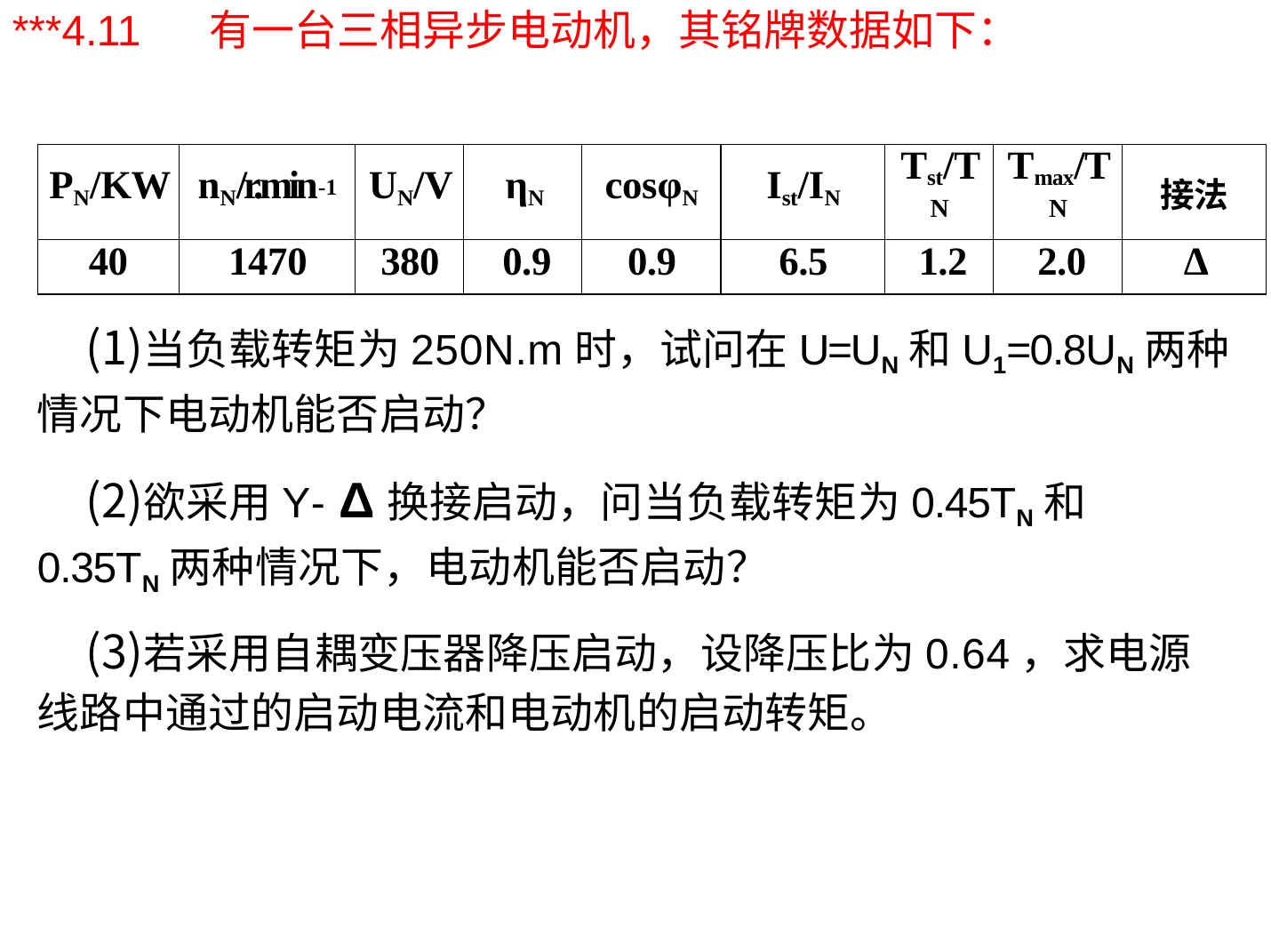

***4.11
有一台三相异步电动机，其铭牌数据如下：
| PN/KW | nN/r.min-1 | UN/V | ηN | cosφN | Ist/IN | Tst/T N | Tmax/T N | 接法 |
| --- | --- | --- | --- | --- | --- | --- | --- | --- |
| 40 | 1470 | 380 | 0.9 | 0.9 | 6.5 | 1.2 | 2.0 | Δ |
当负载转矩为250N.m时，试问在U=UN和U1=0.8UN两种情况下电动机能否启动？
欲采用Y- Δ换接启动，问当负载转矩为0.45TN和0.35TN两种情况下，电动机能否启动？
若采用自耦变压器降压启动，设降压比为0.64，求电源线路中通过的启动电流和电动机的启动转矩。